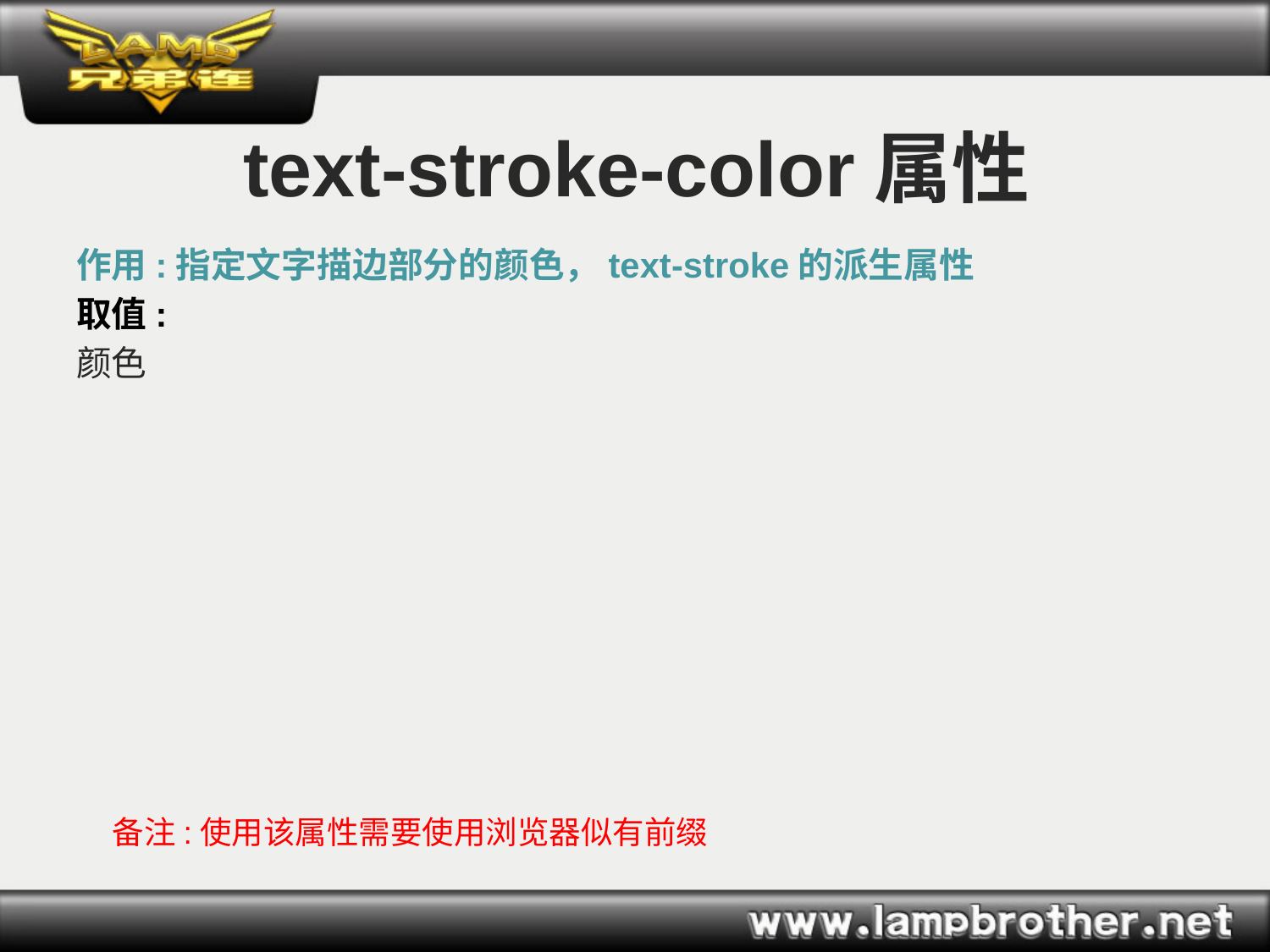

# text-stroke-color属性
作用:指定文字描边部分的颜色，text-stroke的派生属性
取值:
颜色
备注:使用该属性需要使用浏览器似有前缀